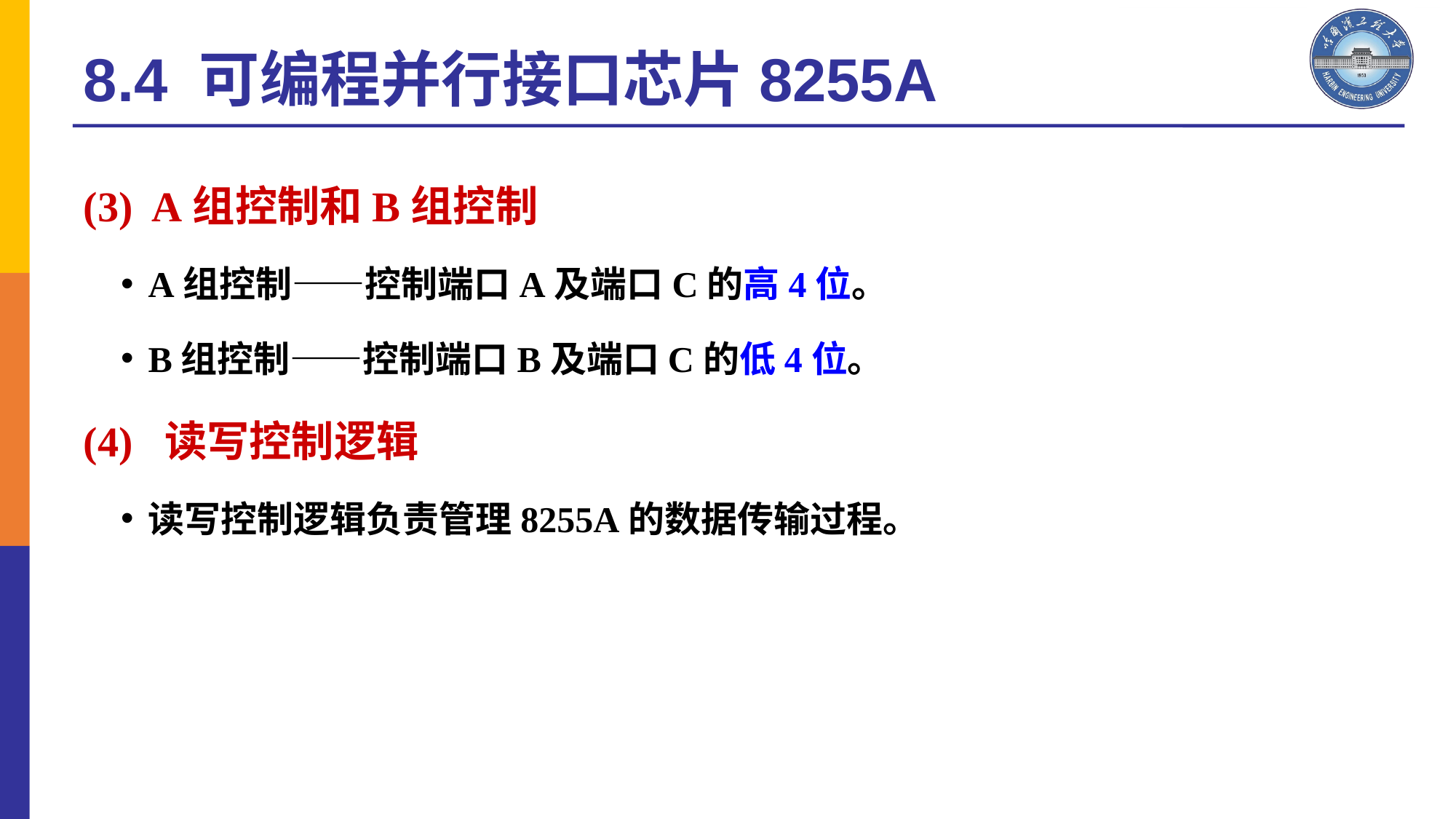

8.4 可编程并行接口芯片8255A
(3)  A组控制和B组控制
A组控制——控制端口A及端口C的高4位。
B组控制——控制端口B及端口C的低4位。
(4)  读写控制逻辑
读写控制逻辑负责管理8255A的数据传输过程。